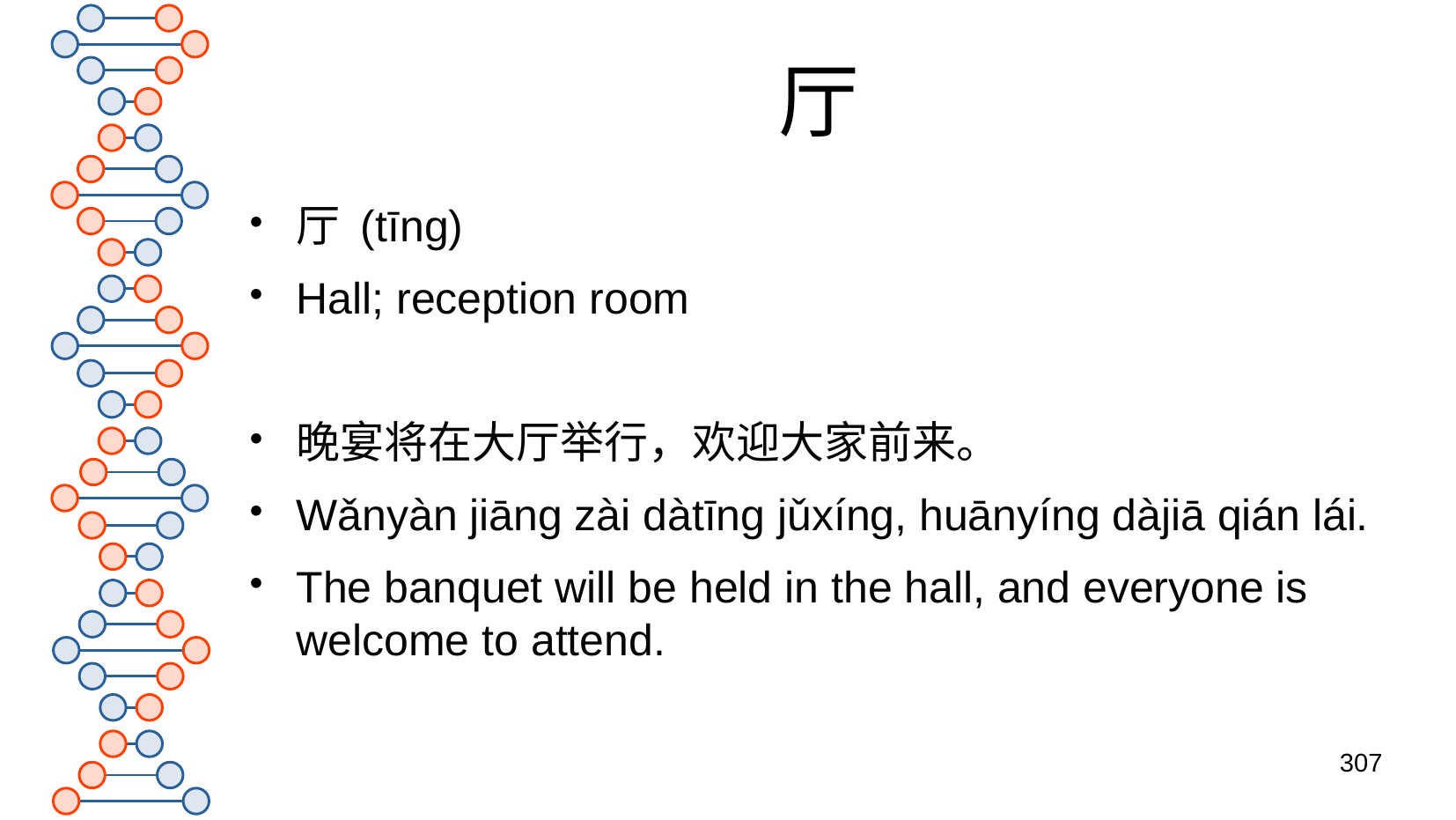

# 厅
厅 (tīng)
Hall; reception room

晚宴将在大厅举行，欢迎大家前来。
Wǎnyàn jiāng zài dàtīng jǔxíng, huānyíng dàjiā qián lái.
The banquet will be held in the hall, and everyone is welcome to attend.

307